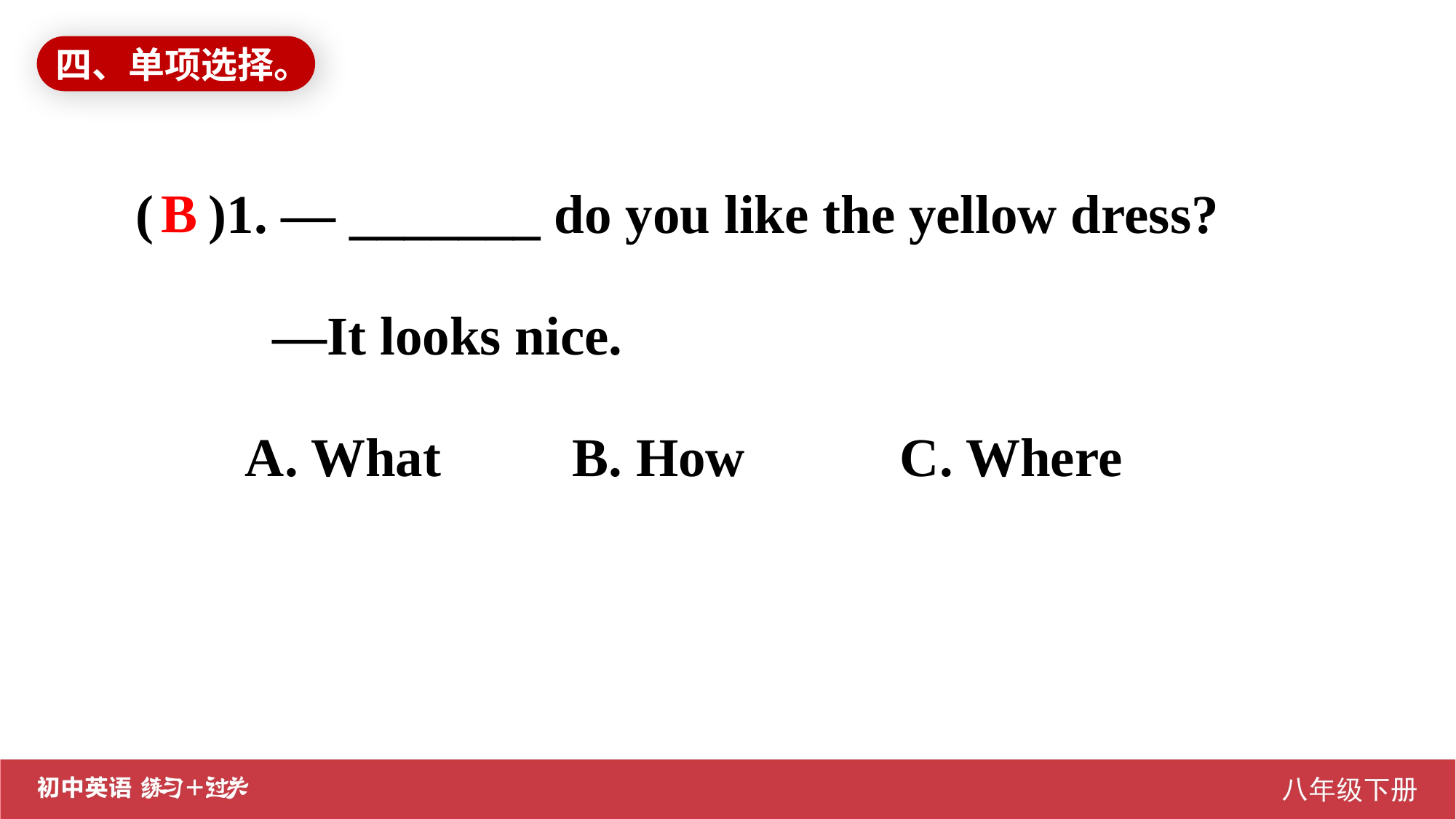

四、单项选择。
(    )1. — _______ do you like the yellow dress?
	  —It looks nice.
	A. What 		B. How		C. Where
B